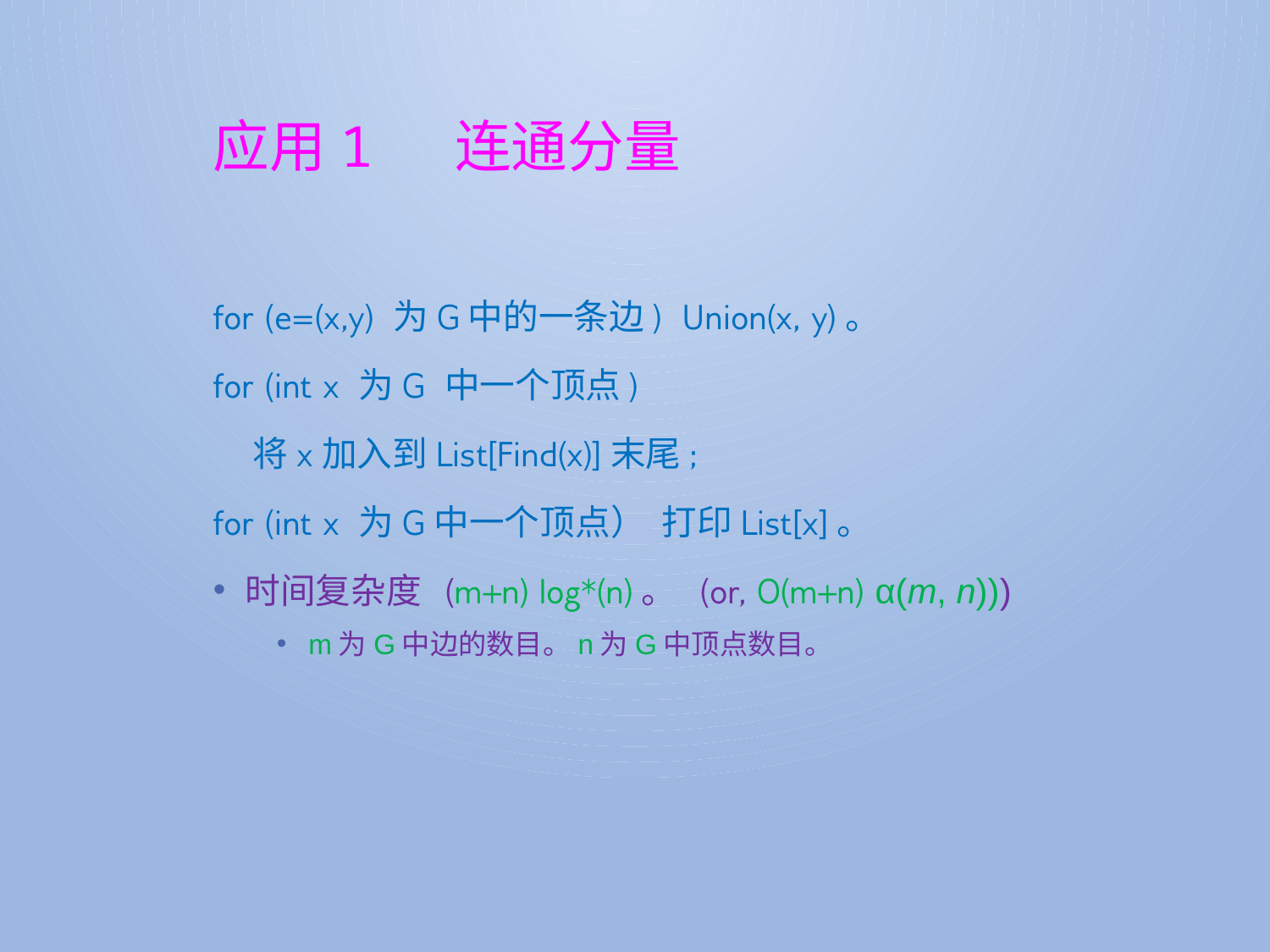

# 应用1  连通分量
for (e=(x,y) 为G中的一条边)  Union(x, y)。
for (int x 为G 中一个顶点)
    将x加入到List[Find(x)]末尾;
for (int x 为G中一个顶点）  打印List[x]。
时间复杂度  (m+n) log*(n)。  (or, O(m+n) α(m, n)))
m为G中边的数目。n为G中顶点数目。